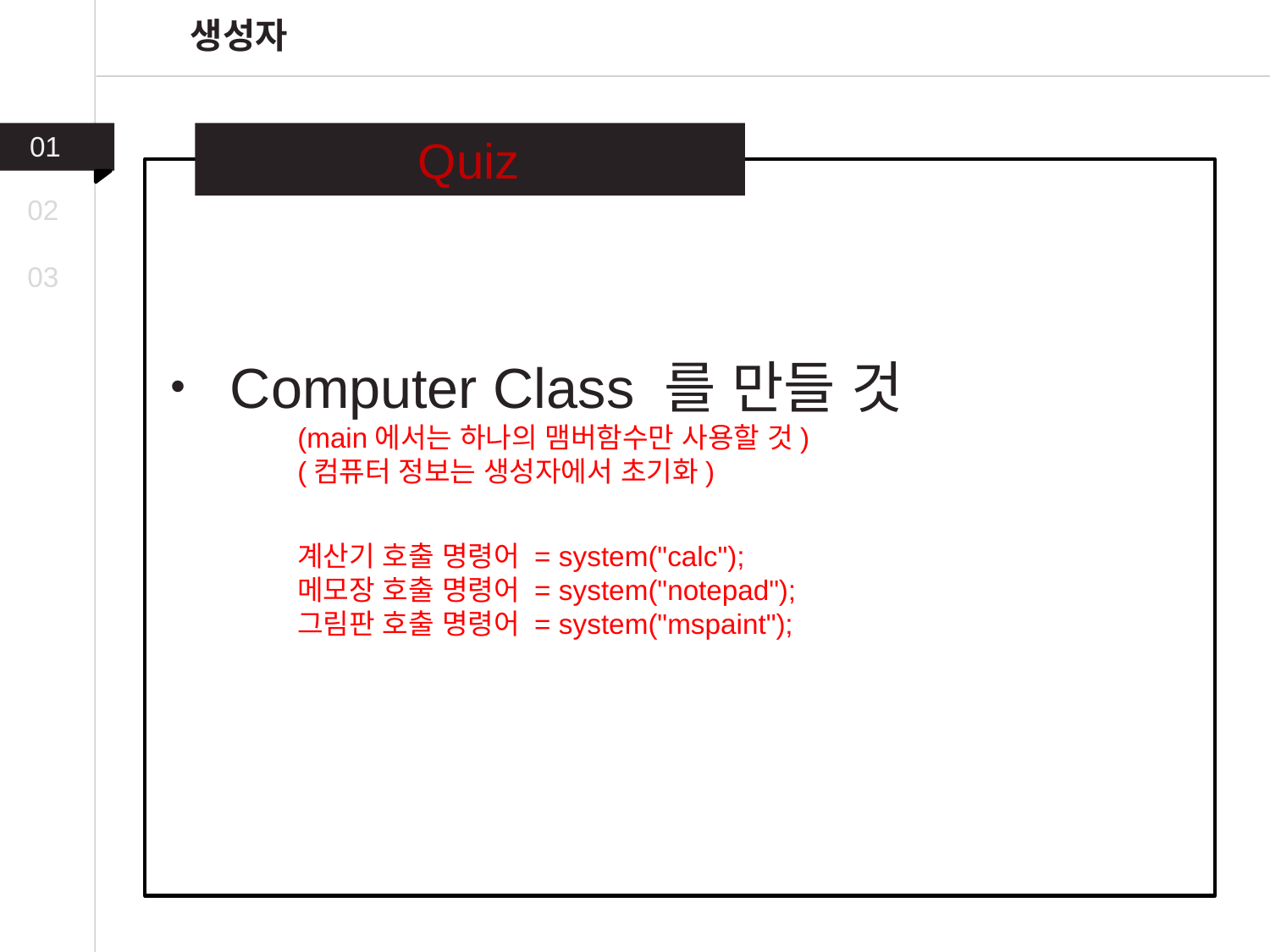

생성자
01

Quiz

02
03
 Computer Class 를 만들 것
	(main에서는 하나의 맴버함수만 사용할 것)
	(컴퓨터 정보는 생성자에서 초기화)

	계산기 호출 명령어 = system("calc");
	메모장 호출 명령어 = system("notepad");
	그림판 호출 명령어 = system("mspaint");